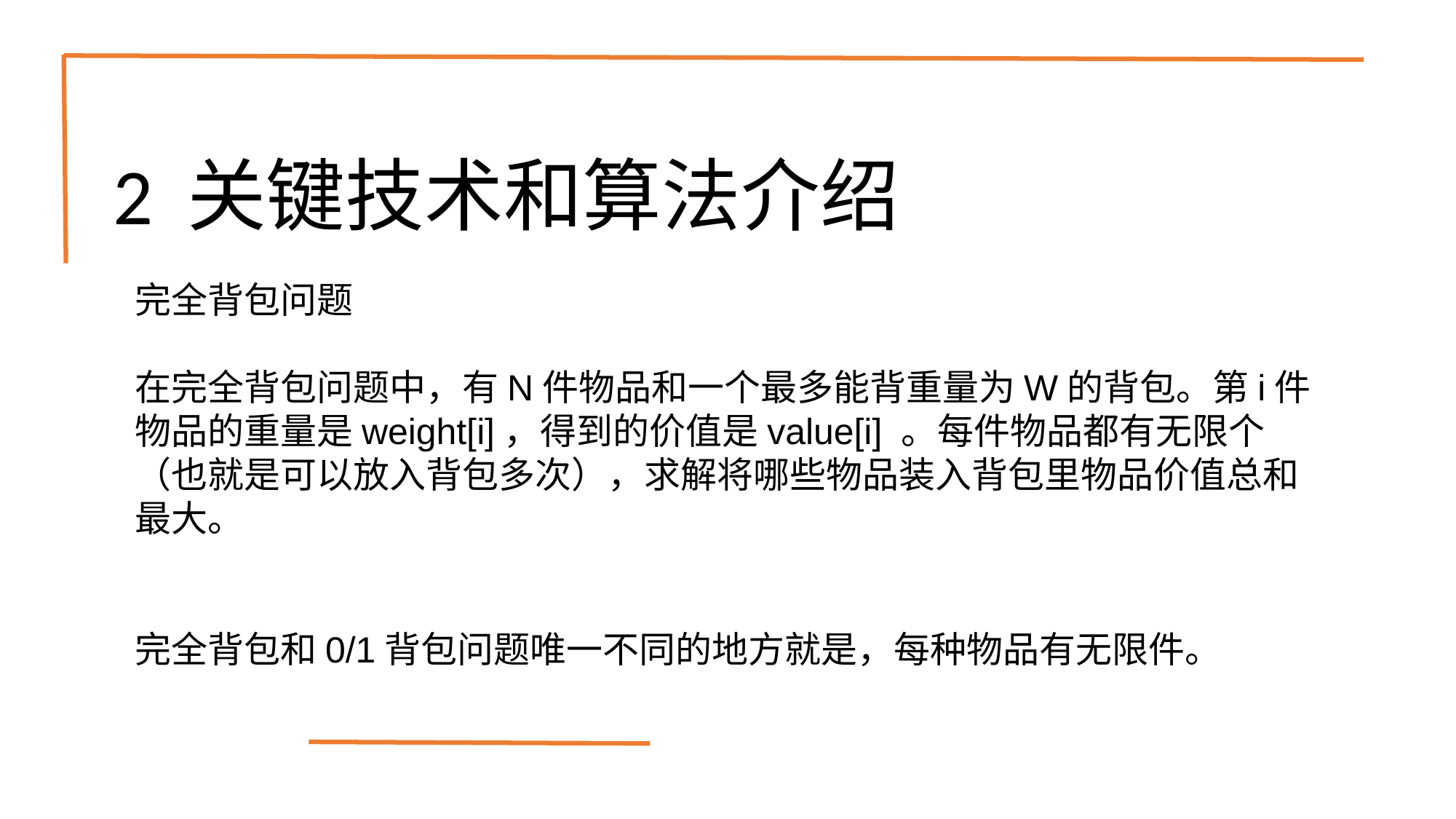

# 2 关键技术和算法介绍
完全背包问题

在完全背包问题中，有N件物品和一个最多能背重量为W的背包。第i件物品的重量是weight[i]，得到的价值是value[i] 。每件物品都有无限个（也就是可以放入背包多次），求解将哪些物品装入背包里物品价值总和最大。

完全背包和0/1背包问题唯一不同的地方就是，每种物品有无限件。

5